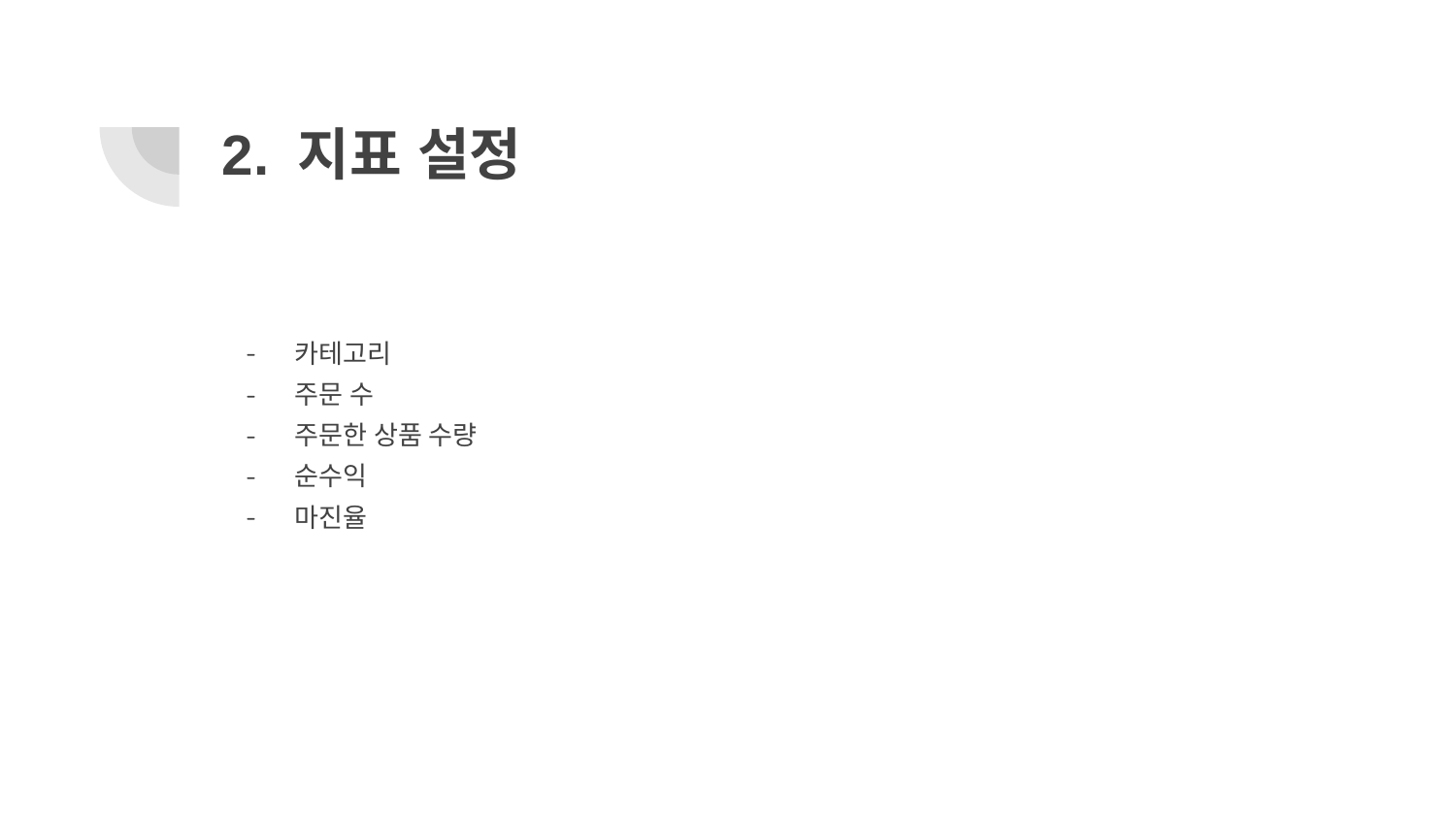

# 2. 지표 설정
카테고리
주문 수
주문한 상품 수량
순수익
마진율